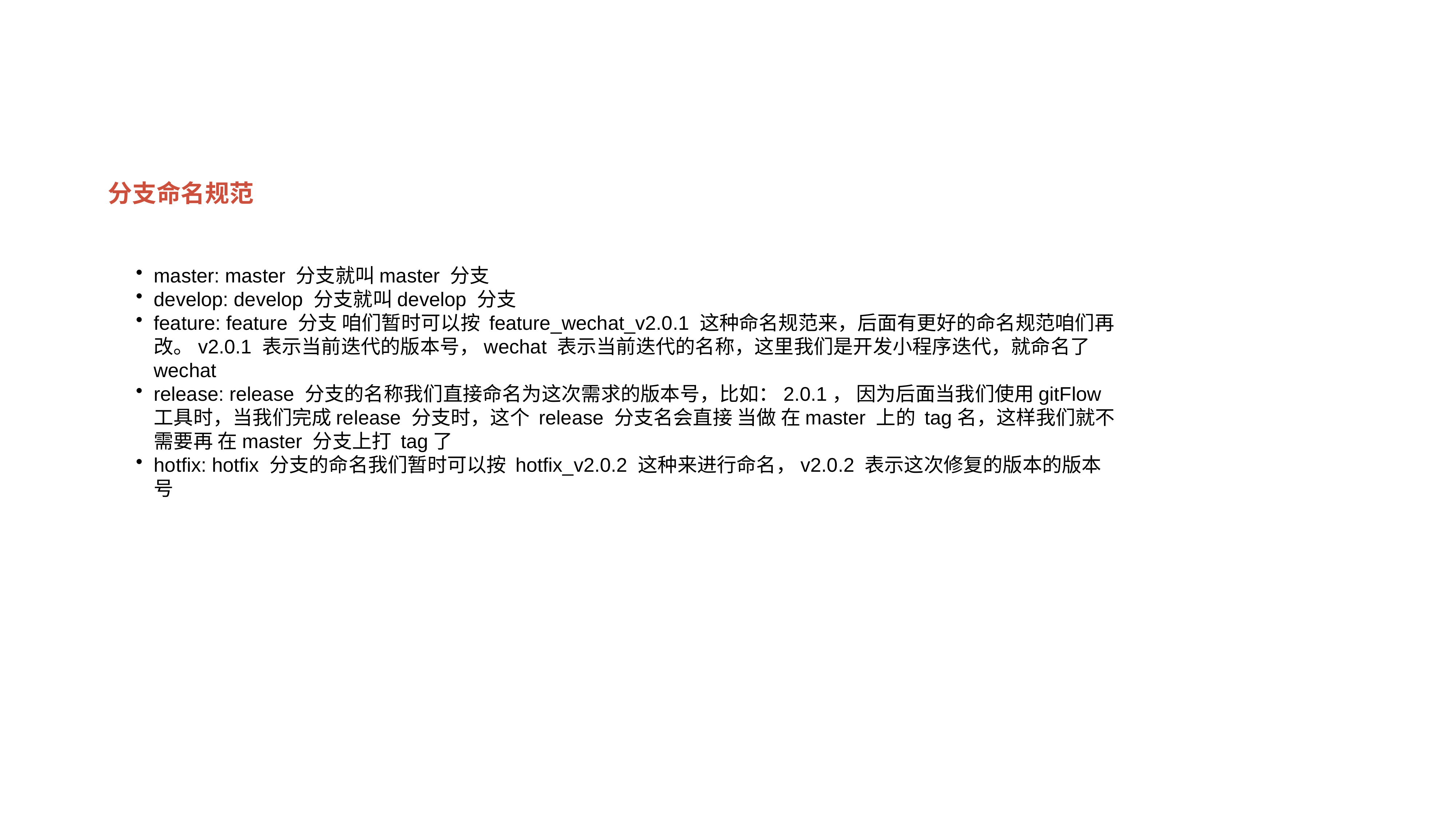

分支命名规范
master: master 分支就叫master 分支
develop: develop 分支就叫develop 分支
feature: feature 分支 咱们暂时可以按 feature_wechat_v2.0.1 这种命名规范来，后面有更好的命名规范咱们再改。v2.0.1 表示当前迭代的版本号，wechat 表示当前迭代的名称，这里我们是开发小程序迭代，就命名了 wechat
release: release 分支的名称我们直接命名为这次需求的版本号，比如：2.0.1， 因为后面当我们使用gitFlow 工具时，当我们完成release 分支时，这个 release 分支名会直接 当做 在master 上的 tag名，这样我们就不需要再 在master 分支上打 tag了
hotfix: hotfix 分支的命名我们暂时可以按 hotfix_v2.0.2 这种来进行命名，v2.0.2 表示这次修复的版本的版本号